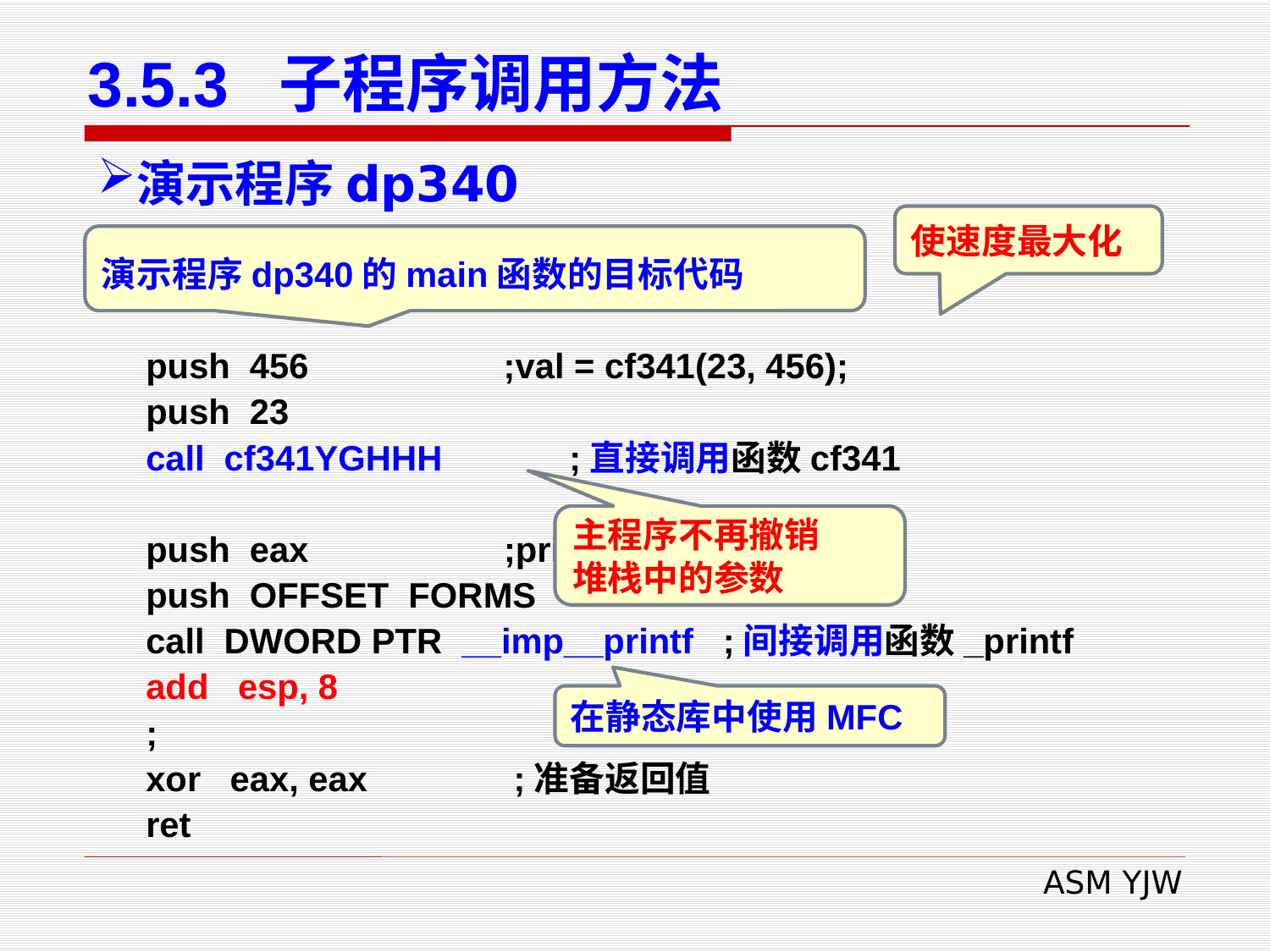

# 3.5.3  子程序调用方法
演示程序dp340
使速度最大化
演示程序dp340的main函数的目标代码
    push  456                    ;val = cf341(23, 456);
    push  23
    call  cf341YGHHH             ;直接调用函数cf341

    push  eax                    ;printf("val=%d\n", val);
    push  OFFSET  FORMS
    call  DWORD PTR  __imp__printf   ;间接调用函数_printf
    add   esp, 8
    ;
    xor   eax, eax               ;准备返回值
    ret
主程序不再撤销
堆栈中的参数
在静态库中使用MFC